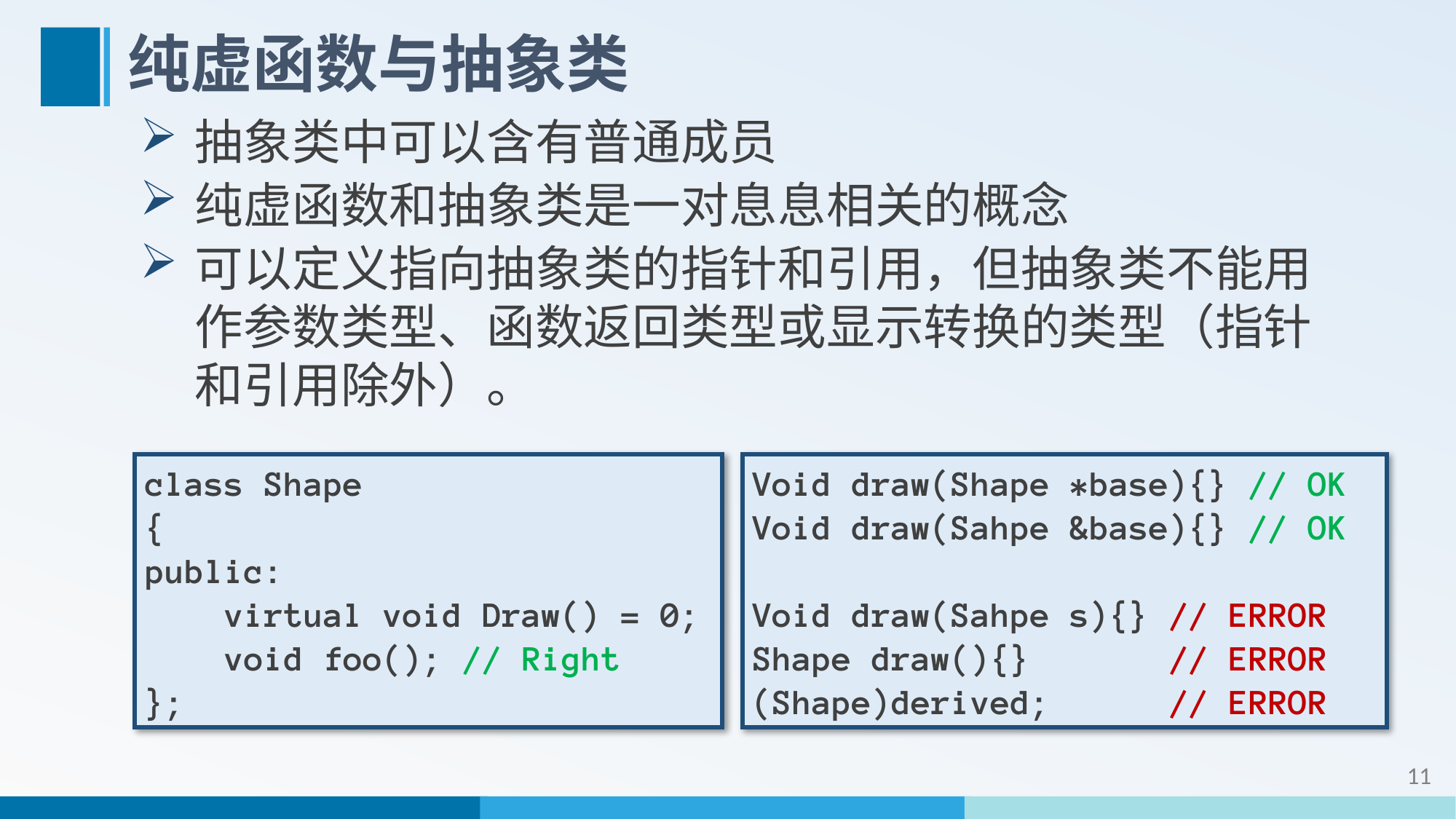

# 纯虚函数与抽象类
抽象类中可以含有普通成员
纯虚函数和抽象类是一对息息相关的概念
可以定义指向抽象类的指针和引用，但抽象类不能用作参数类型、函数返回类型或显示转换的类型（指针和引用除外）。

class Shape
{
public:
    virtual void Draw() = 0;
    void foo(); // Right
};
Void draw(Shape *base){} // OK
Void draw(Sahpe &base){} // OK

Void draw(Sahpe s){} // ERROR
Shape draw(){}       // ERROR
(Shape)derived;      // ERROR